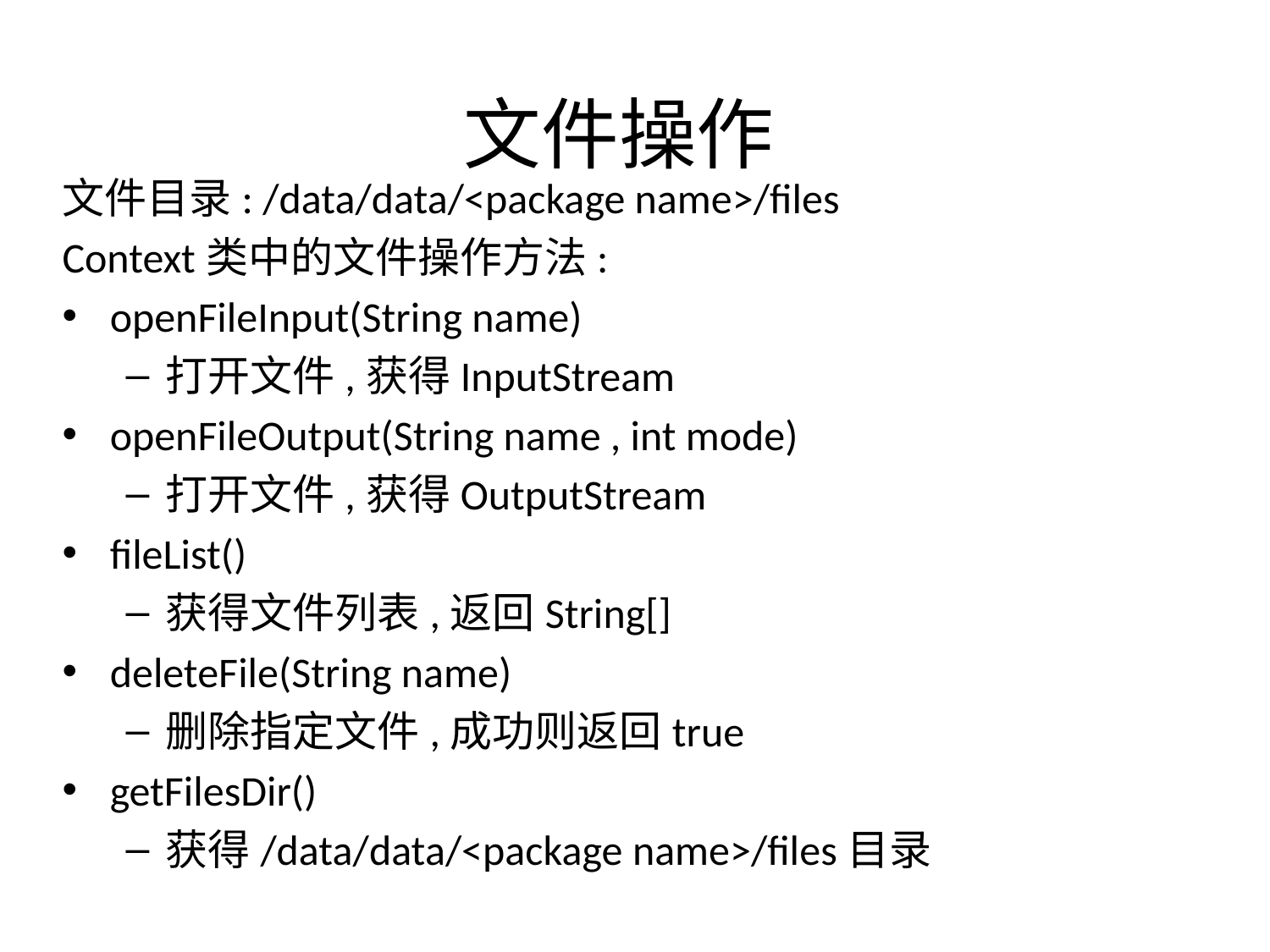

# 文件操作
文件目录: /data/data/<package name>/files
Context类中的文件操作方法:
openFileInput(String name)
打开文件,获得InputStream
openFileOutput(String name , int mode)
打开文件,获得OutputStream
fileList()
获得文件列表,返回String[]
deleteFile(String name)
删除指定文件,成功则返回true
getFilesDir()
获得/data/data/<package name>/files目录